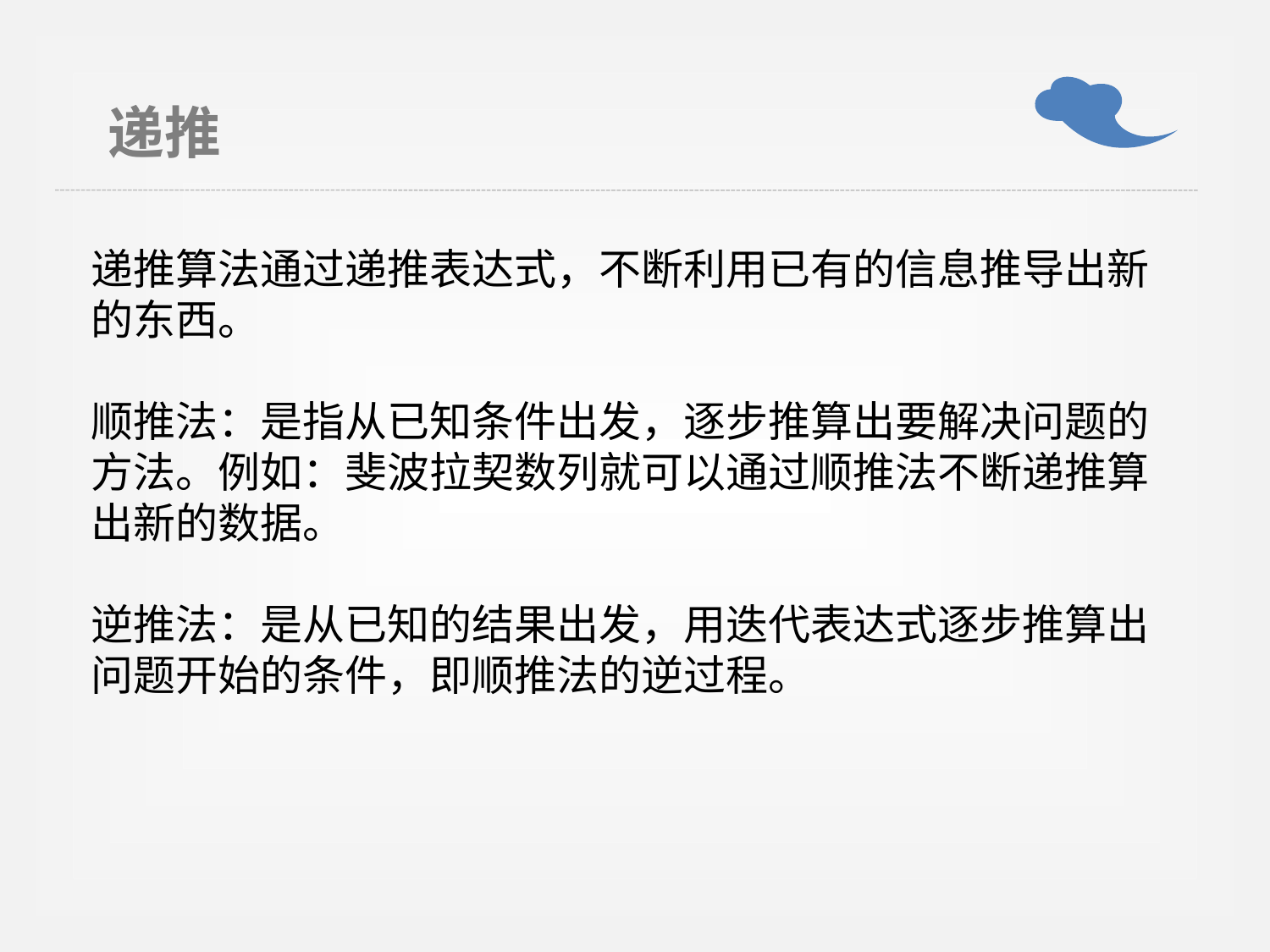

递推

递推算法通过递推表达式，不断利用已有的信息推导出新的东西。

顺推法：是指从已知条件出发，逐步推算出要解决问题的方法。例如：斐波拉契数列就可以通过顺推法不断递推算出新的数据。

逆推法：是从已知的结果出发，用迭代表达式逐步推算出问题开始的条件，即顺推法的逆过程。